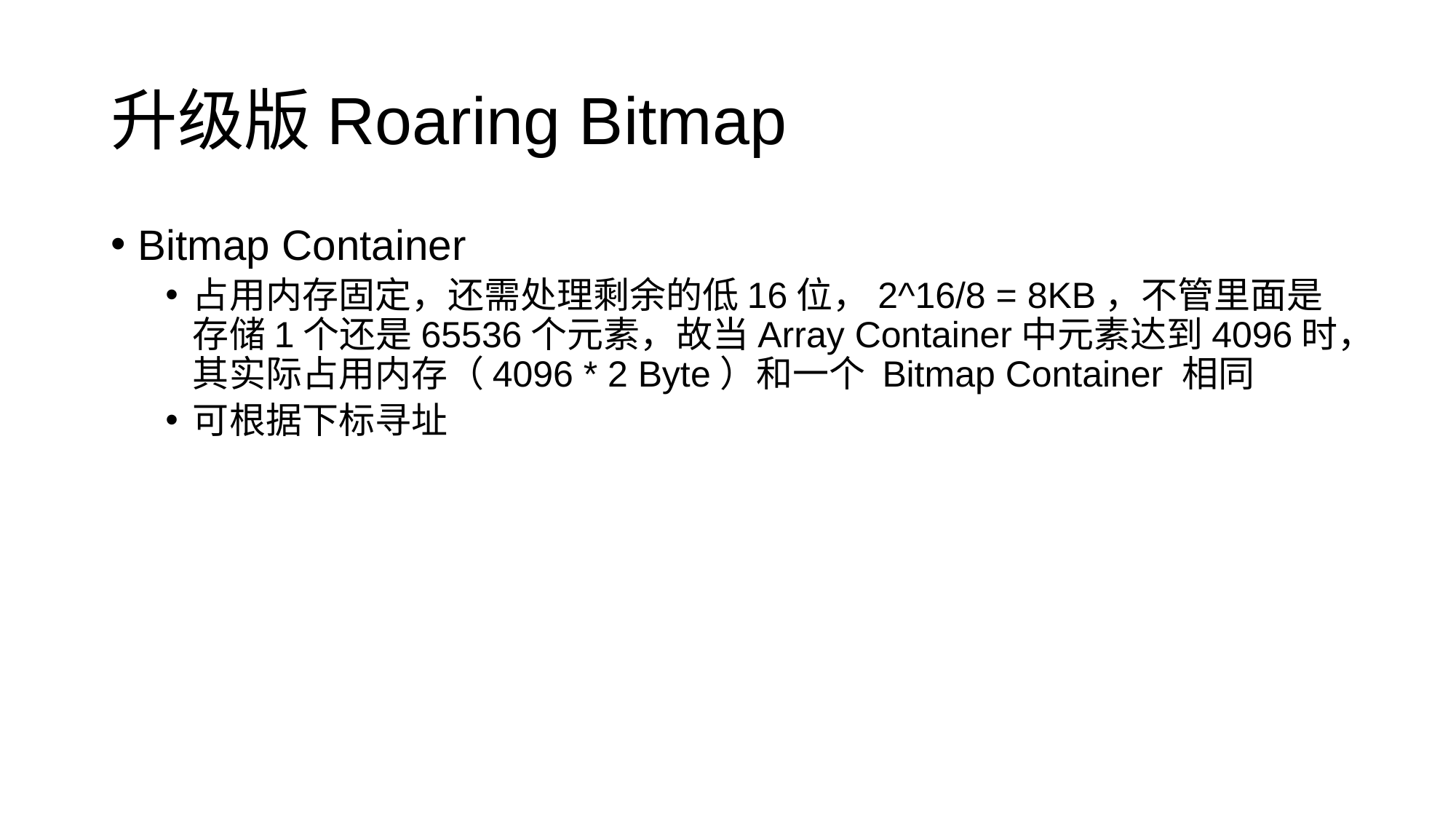

# 升级版Roaring Bitmap
Bitmap Container
占用内存固定，还需处理剩余的低16位，2^16/8 = 8KB，不管里面是存储1个还是65536个元素，故当Array Container中元素达到4096时，其实际占用内存（4096 * 2 Byte）和一个 Bitmap Container 相同
可根据下标寻址